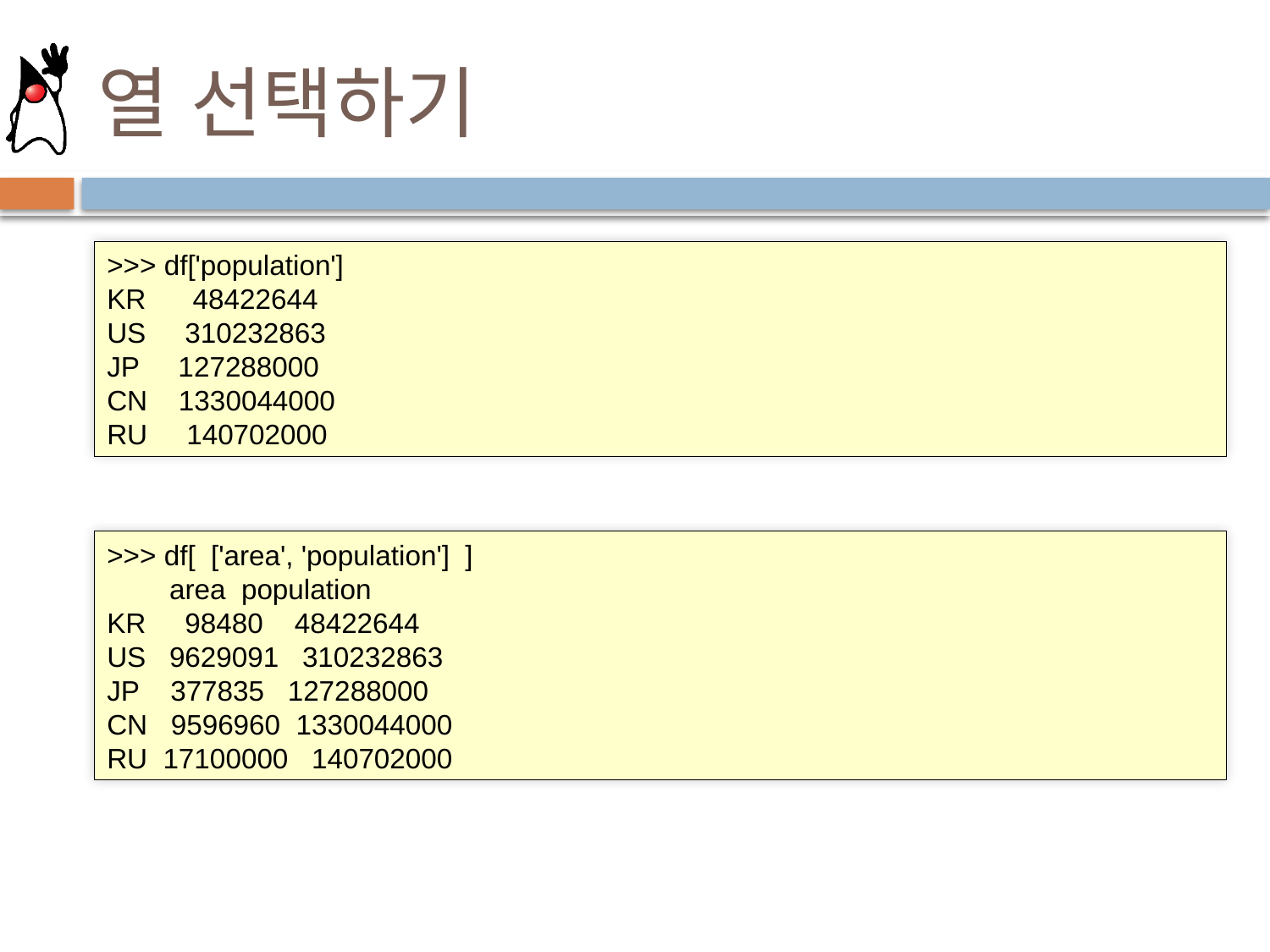

# 열 선택하기
>>> df['population']
KR      48422644
US     310232863
JP     127288000
CN    1330044000
RU     140702000
>>> df[  ['area', 'population']  ]
        area  population
KR     98480    48422644
US   9629091   310232863
JP    377835   127288000
CN   9596960  1330044000
RU  17100000   140702000